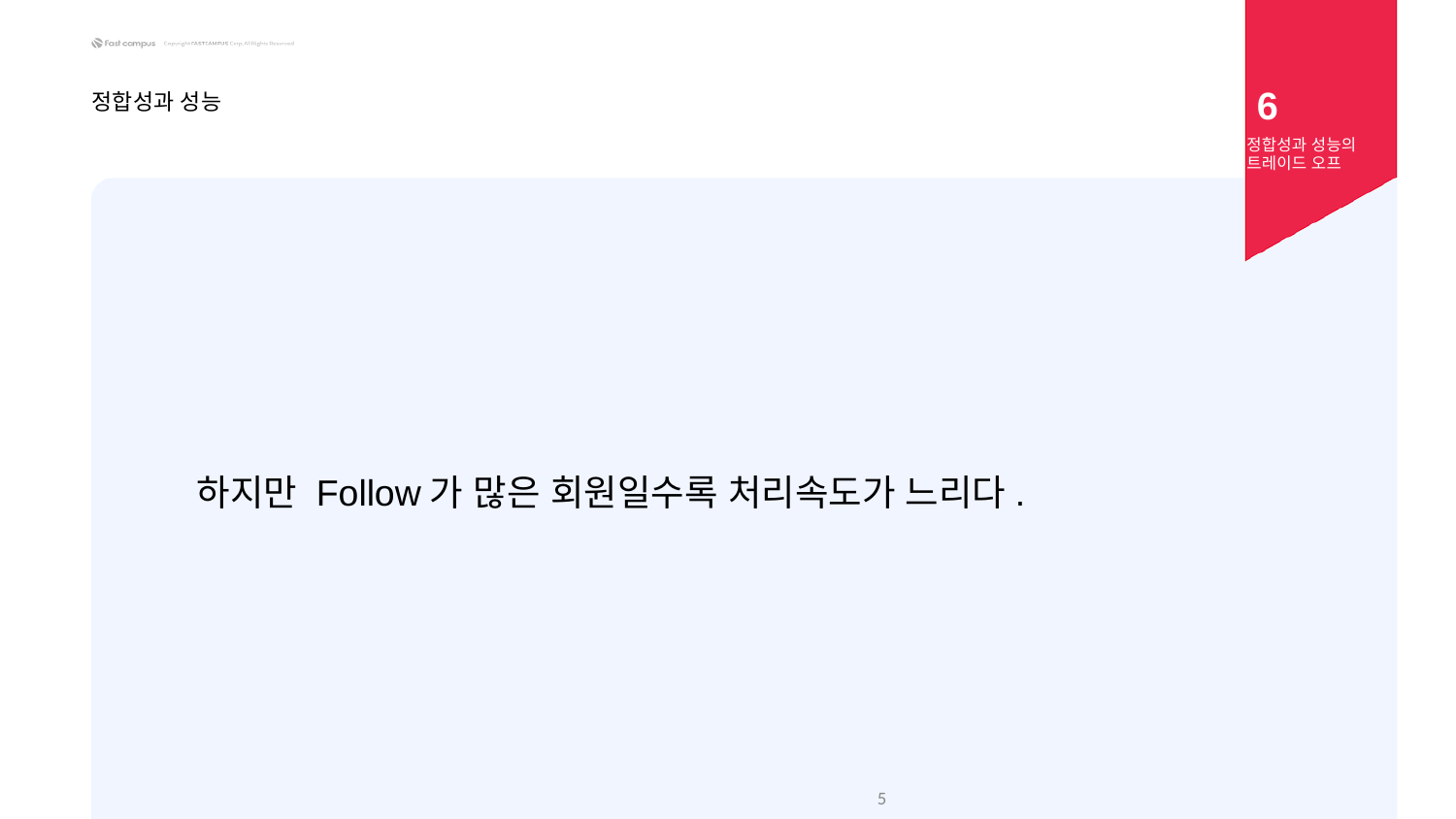

6
정합성과 성능

정합성과 성능의 트레이드 오프
하지만 Follow가 많은 회원일수록 처리속도가 느리다.
5